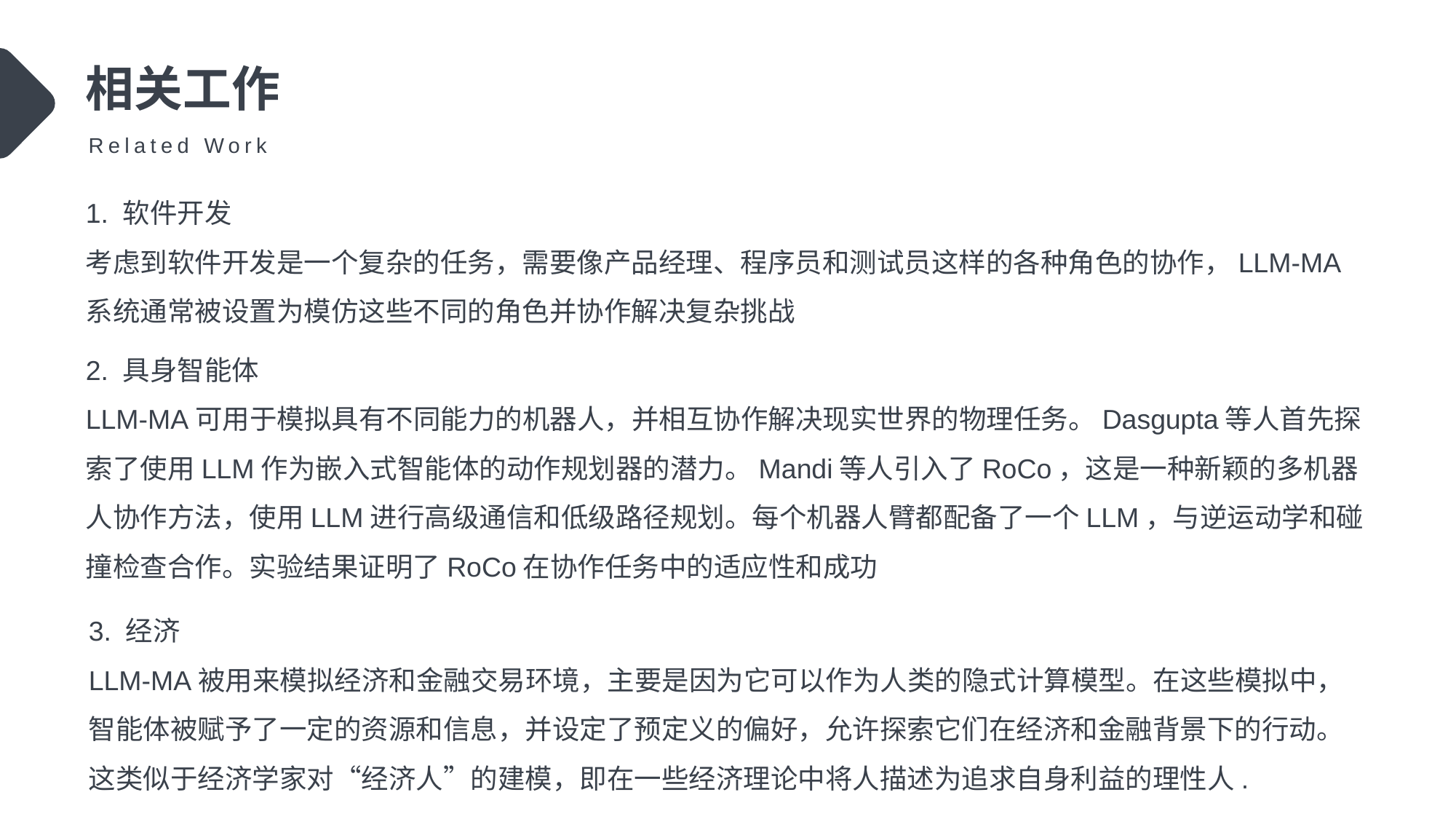

相关工作

Related Work
1. 软件开发
考虑到软件开发是一个复杂的任务，需要像产品经理、程序员和测试员这样的各种角色的协作，LLM-MA系统通常被设置为模仿这些不同的角色并协作解决复杂挑战
2. 具身智能体
LLM-MA可用于模拟具有不同能力的机器人，并相互协作解决现实世界的物理任务。Dasgupta等人首先探索了使用LLM作为嵌入式智能体的动作规划器的潜力。Mandi等人引入了RoCo，这是一种新颖的多机器人协作方法，使用LLM进行高级通信和低级路径规划。每个机器人臂都配备了一个LLM，与逆运动学和碰撞检查合作。实验结果证明了RoCo在协作任务中的适应性和成功

3. 经济
LLM-MA被用来模拟经济和金融交易环境，主要是因为它可以作为人类的隐式计算模型。在这些模拟中，智能体被赋予了一定的资源和信息，并设定了预定义的偏好，允许探索它们在经济和金融背景下的行动。这类似于经济学家对“经济人”的建模，即在一些经济理论中将人描述为追求自身利益的理性人.